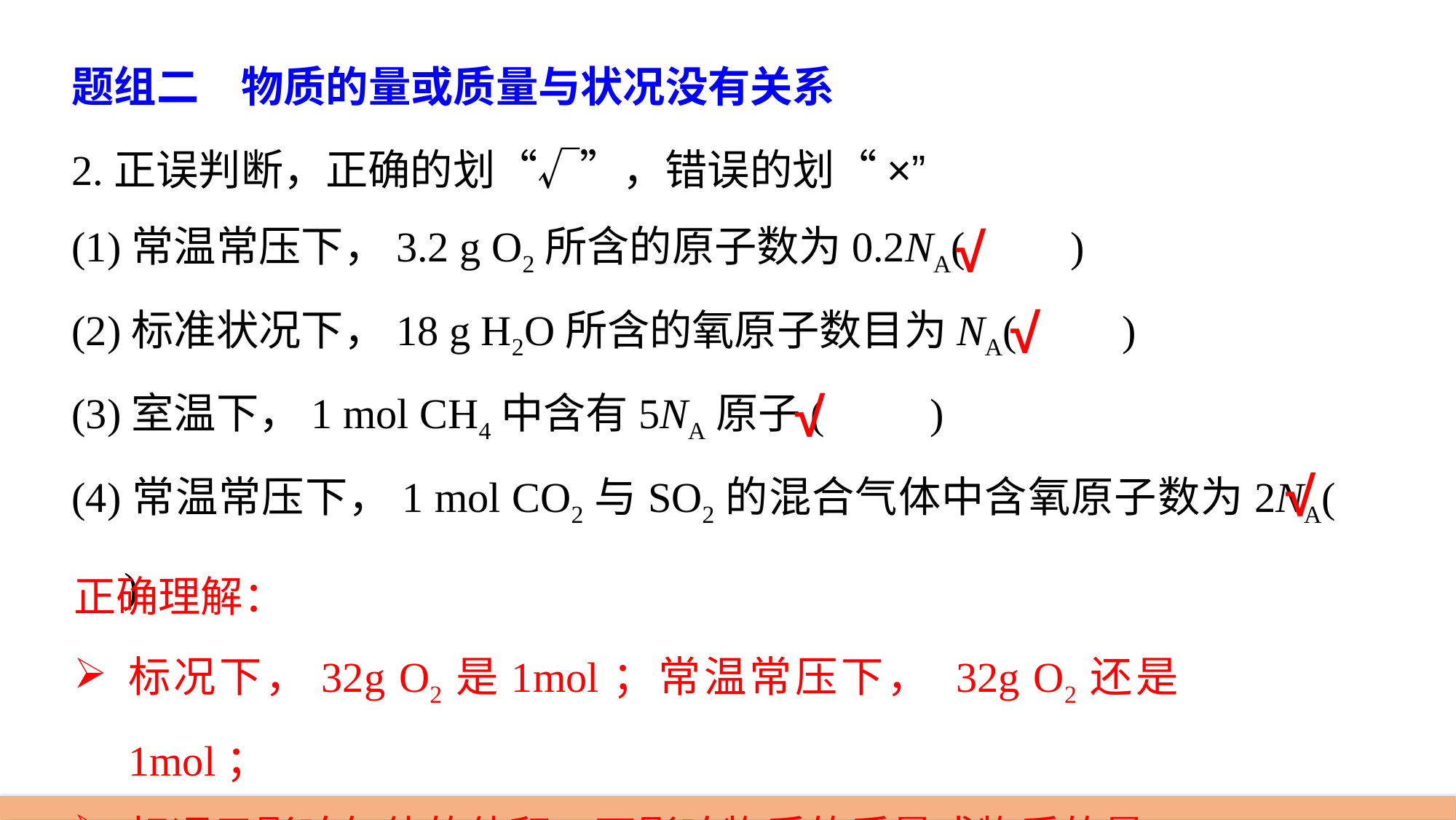

题组二　物质的量或质量与状况没有关系
2.正误判断，正确的划“√”，错误的划“×”
(1)常温常压下，3.2 g O2所含的原子数为0.2NA(　　)
(2)标准状况下，18 g H2O所含的氧原子数目为NA(　　)
(3)室温下，1 mol CH4中含有5NA原子(　　)
(4)常温常压下，1 mol CO2与SO2的混合气体中含氧原子数为2NA(　　)
√
√
√
√
正确理解：
标况下，32g O2是1mol；常温常压下， 32g O2还是1mol；
标况只影响气体的体积，不影响物质的质量或物质的量。